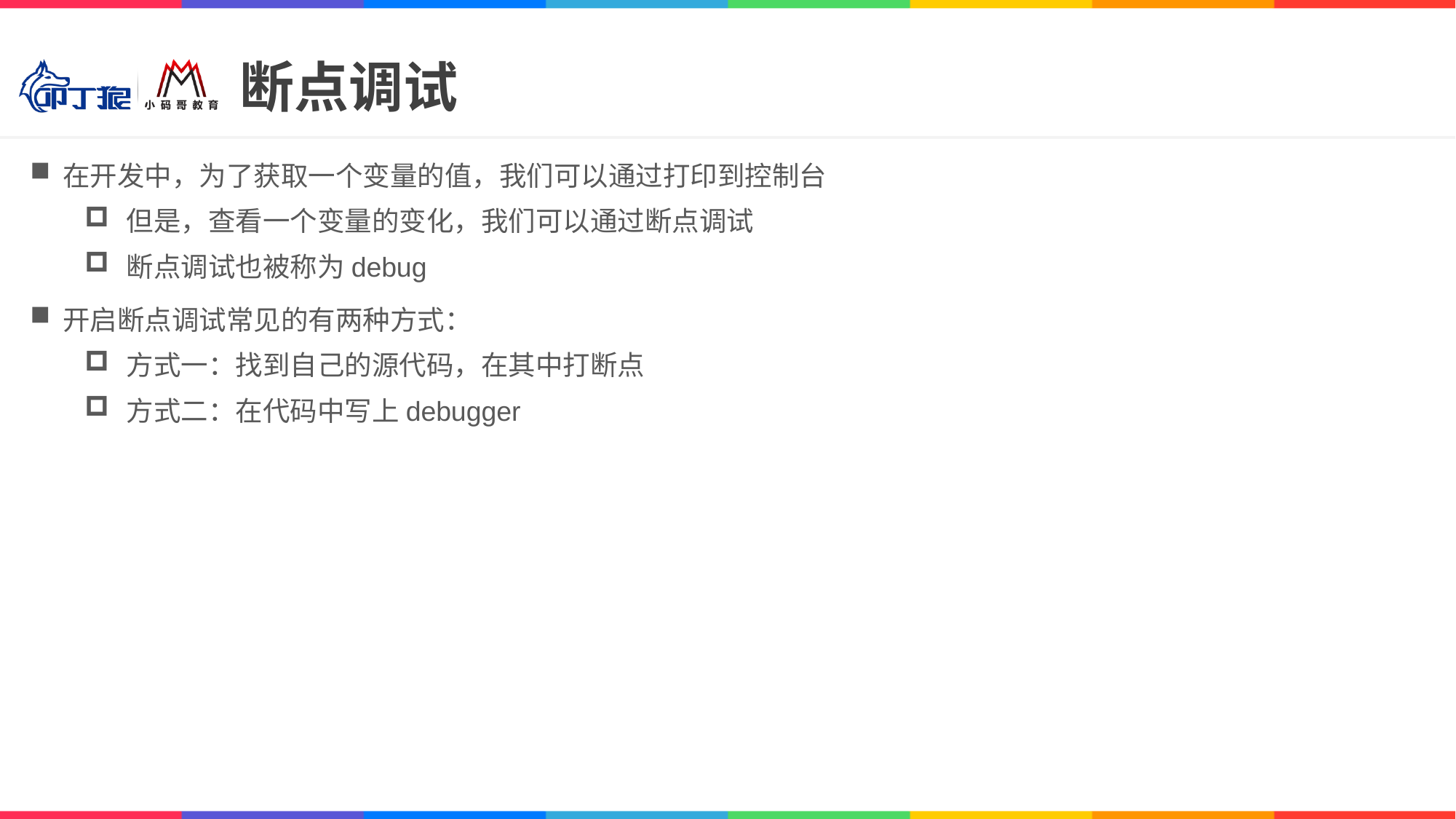

# 断点调试
在开发中，为了获取一个变量的值，我们可以通过打印到控制台
但是，查看一个变量的变化，我们可以通过断点调试
断点调试也被称为debug
开启断点调试常见的有两种方式：
方式一：找到自己的源代码，在其中打断点
方式二：在代码中写上debugger